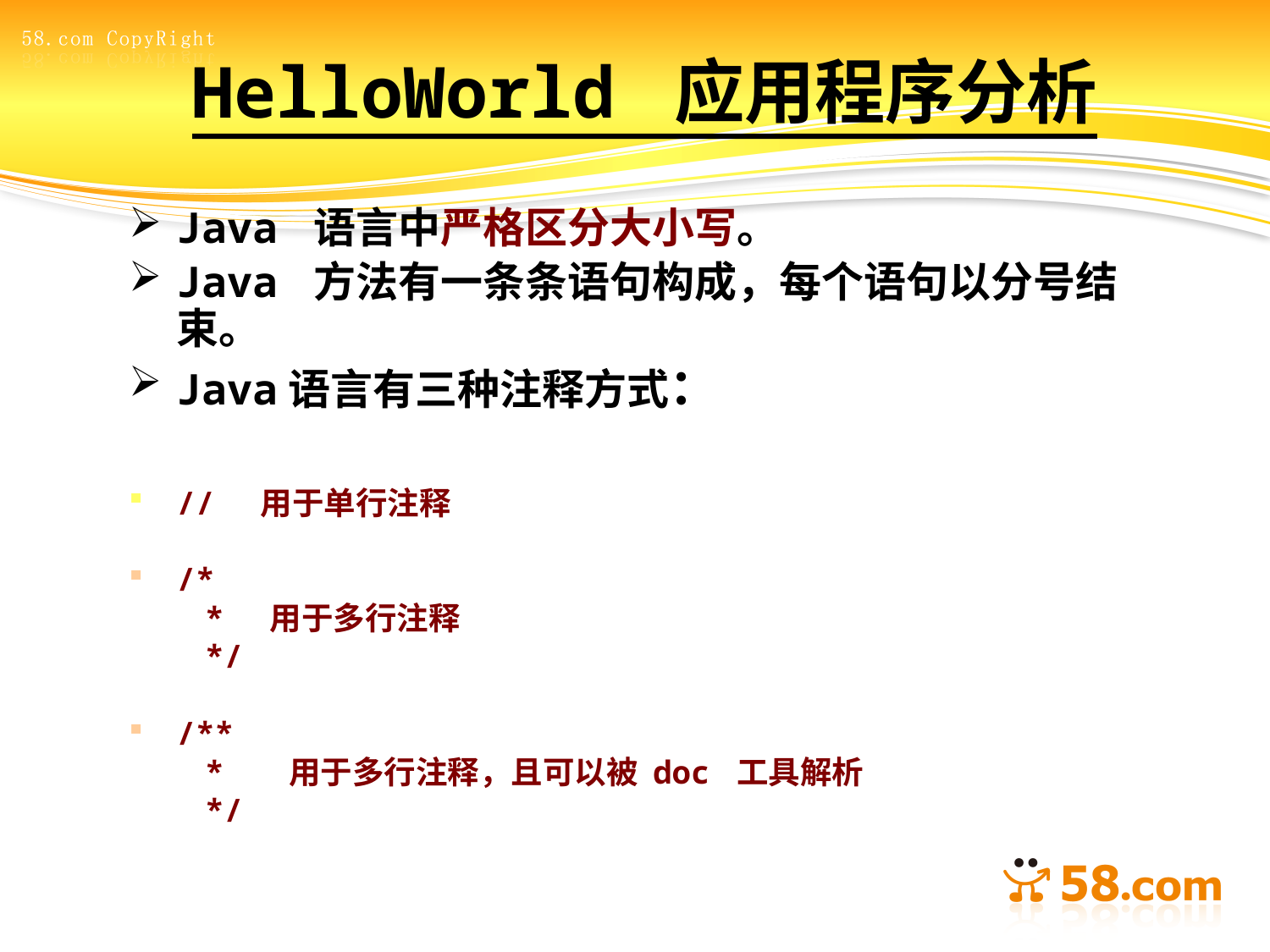

HelloWorld 应用程序分析
Java 语言中严格区分大小写。
Java 方法有一条条语句构成，每个语句以分号结束。
Java语言有三种注释方式：

//  用于单行注释

/*
    *  用于多行注释
    */

/**
    *   用于多行注释，且可以被 doc 工具解析
    */